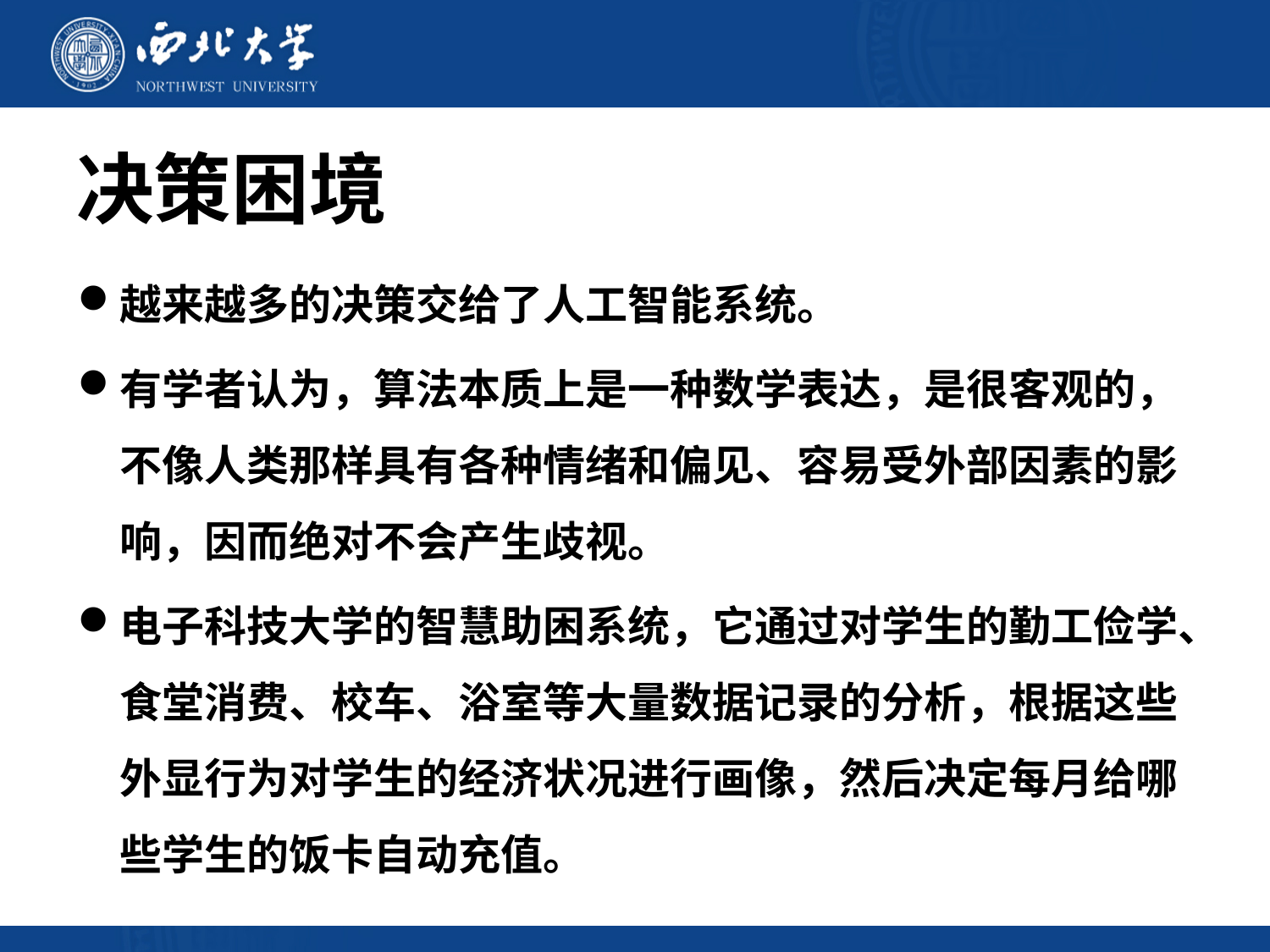

# 决策困境
越来越多的决策交给了人工智能系统。
有学者认为，算法本质上是一种数学表达，是很客观的，不像人类那样具有各种情绪和偏见、容易受外部因素的影响，因而绝对不会产生歧视。
电子科技大学的智慧助困系统，它通过对学生的勤工俭学、食堂消费、校车、浴室等大量数据记录的分析，根据这些外显行为对学生的经济状况进行画像，然后决定每月给哪些学生的饭卡自动充值。